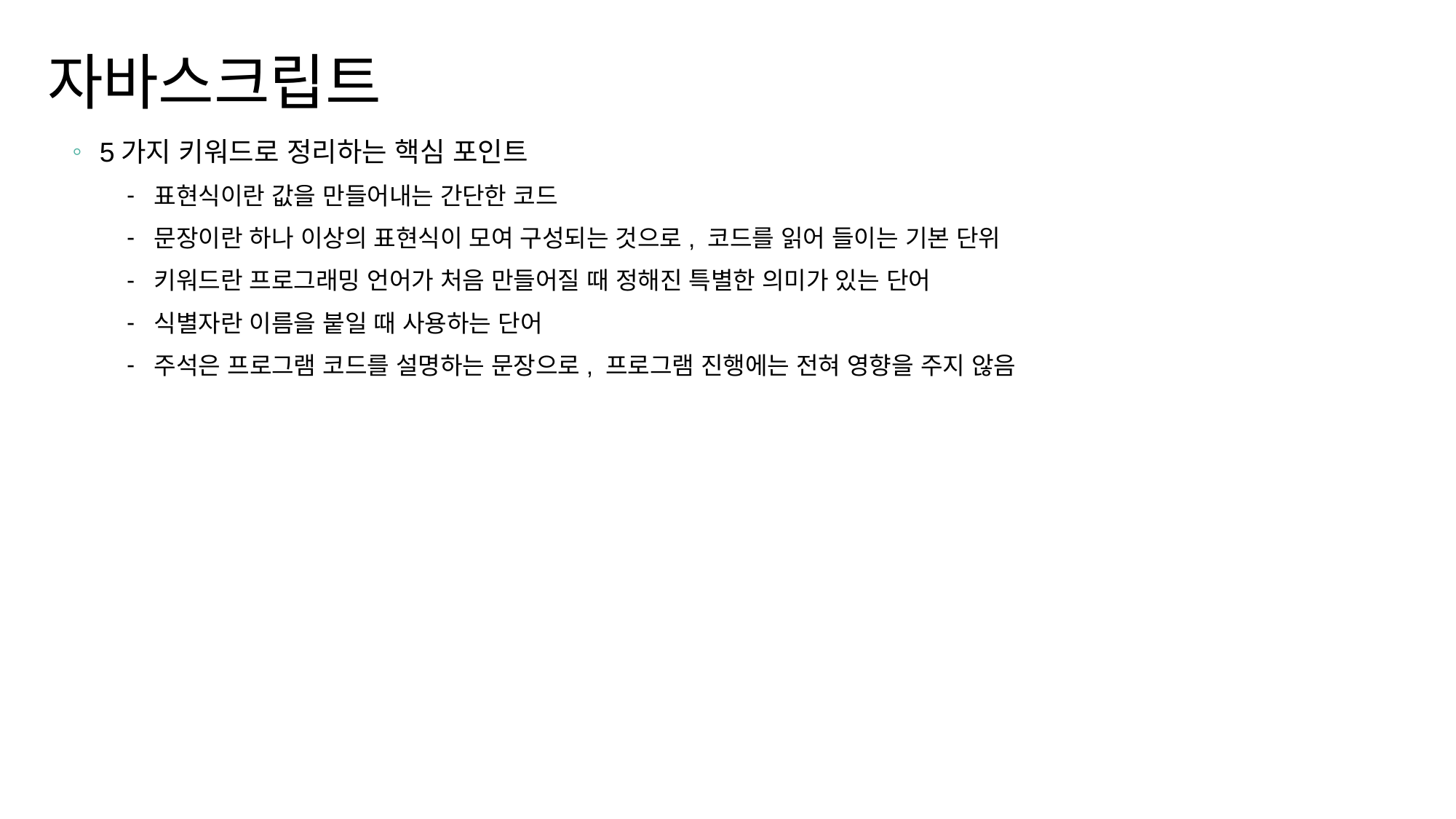

자바스크립트
5가지 키워드로 정리하는 핵심 포인트
표현식이란 값을 만들어내는 간단한 코드
문장이란 하나 이상의 표현식이 모여 구성되는 것으로, 코드를 읽어 들이는 기본 단위
키워드란 프로그래밍 언어가 처음 만들어질 때 정해진 특별한 의미가 있는 단어
식별자란 이름을 붙일 때 사용하는 단어
주석은 프로그램 코드를 설명하는 문장으로, 프로그램 진행에는 전혀 영향을 주지 않음